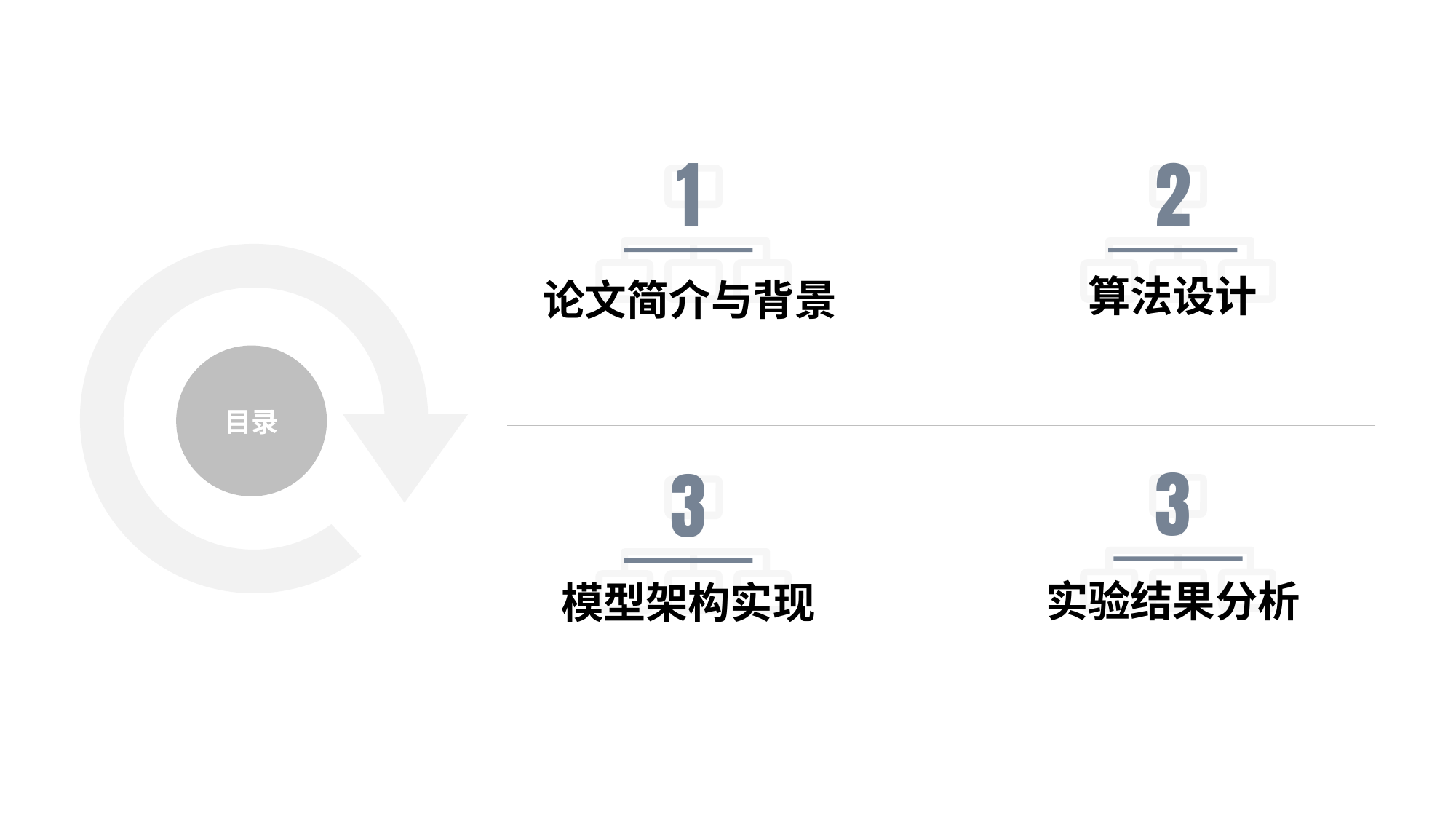

1

论文简介与背景
2

算法设计

目录
3

模型架构实现
3

实验结果分析